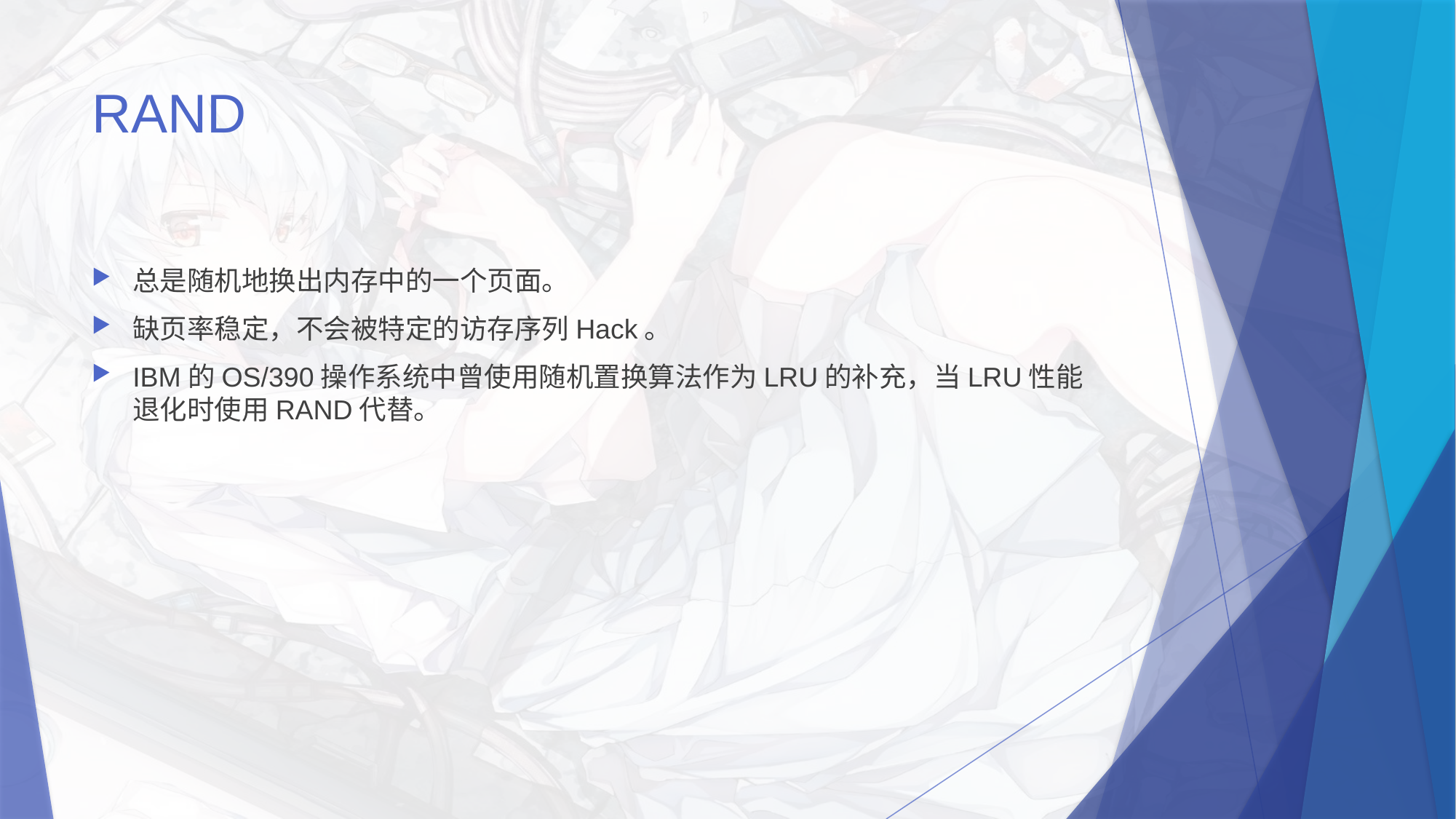

# RAND
总是随机地换出内存中的一个页面。
缺页率稳定，不会被特定的访存序列Hack。
IBM的OS/390操作系统中曾使用随机置换算法作为LRU的补充，当LRU性能退化时使用RAND代替。